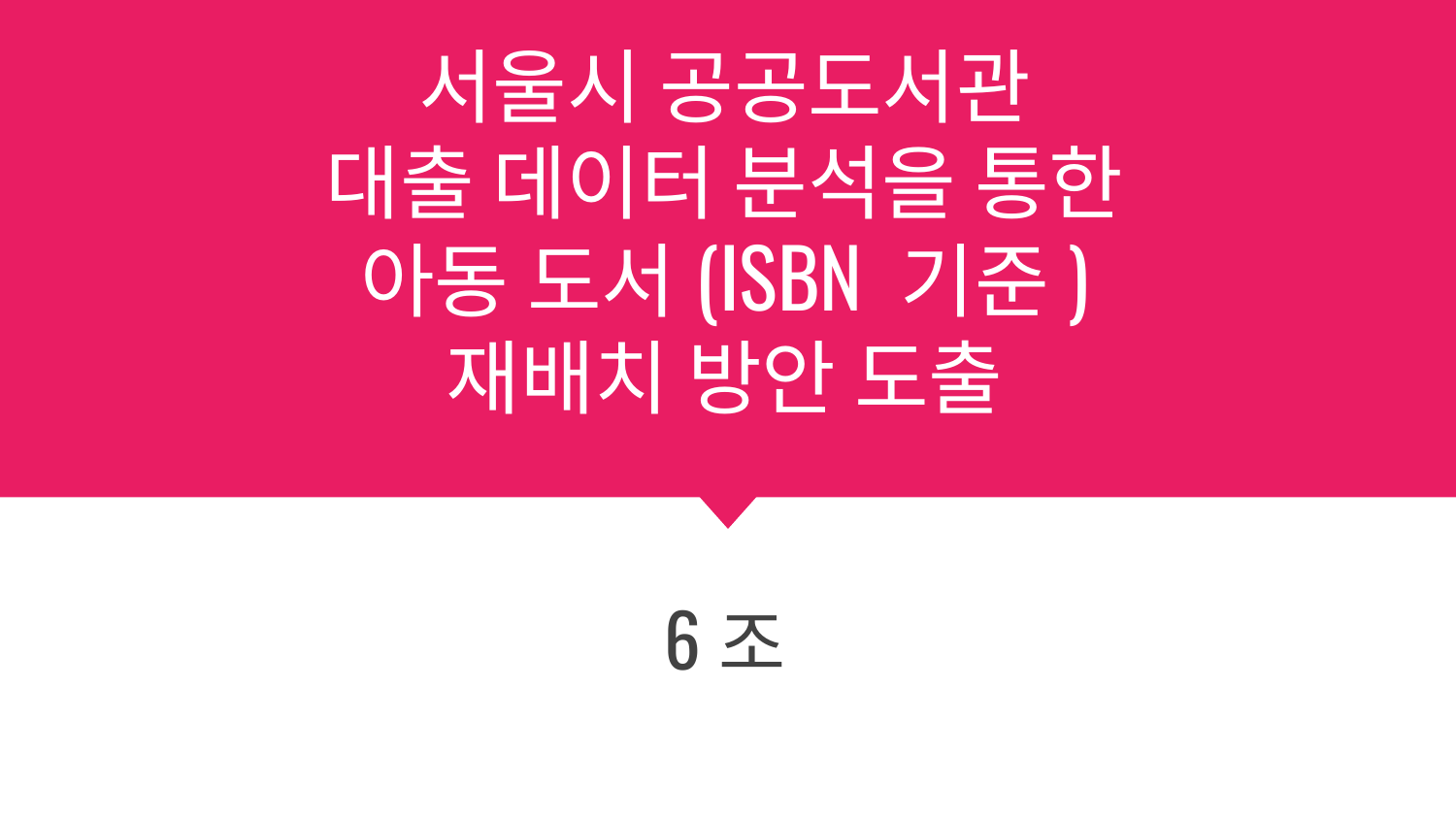

# 서울시 공공도서관
대출 데이터 분석을 통한
아동 도서(ISBN 기준)
재배치 방안 도출
6조